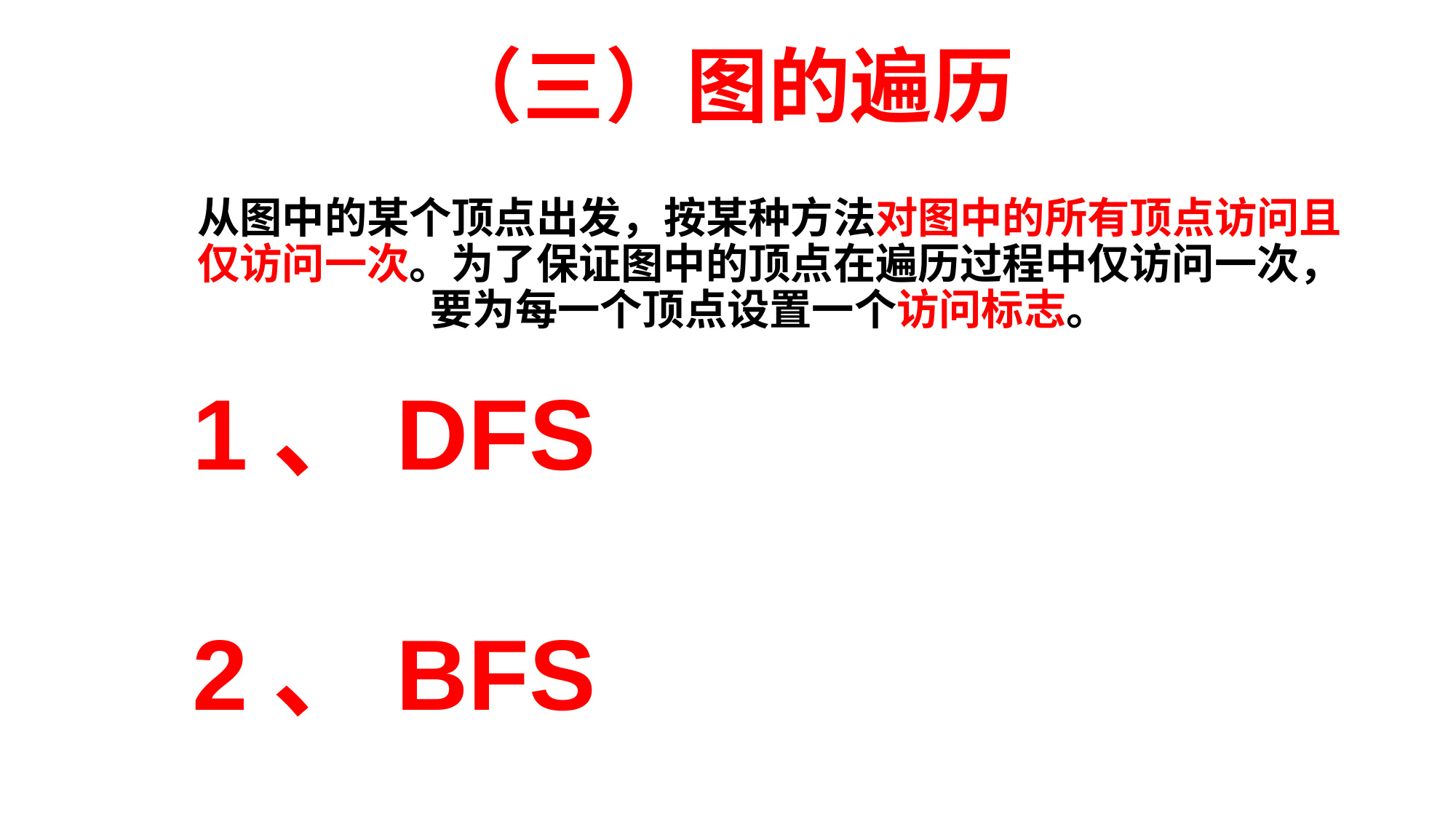

# （三）图的遍历
从图中的某个顶点出发，按某种方法对图中的所有顶点访问且仅访问一次。为了保证图中的顶点在遍历过程中仅访问一次，要为每一个顶点设置一个访问标志。
1、DFS

2、BFS